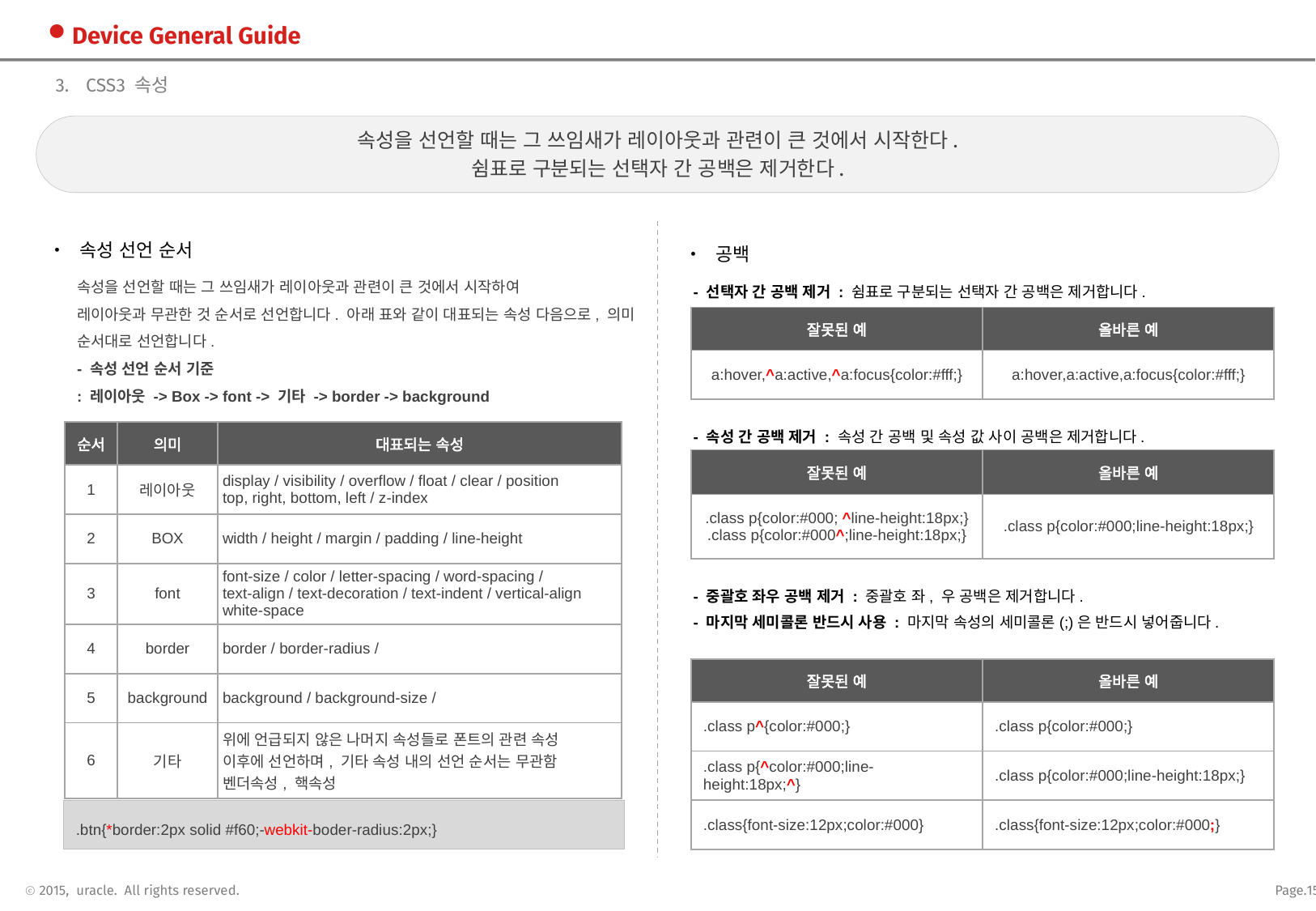

# Device General Guide
CSS3 속성
속성을 선언할 때는 그 쓰임새가 레이아웃과 관련이 큰 것에서 시작한다.
쉼표로 구분되는 선택자 간 공백은 제거한다.
•  속성 선언 순서
•  공백
속성을 선언할 때는 그 쓰임새가 레이아웃과 관련이 큰 것에서 시작하여
레이아웃과 무관한 것 순서로 선언합니다. 아래 표와 같이 대표되는 속성 다음으로, 의미 순서대로 선언합니다.
- 속성 선언 순서 기준
: 레이아웃 -> Box -> font -> 기타 -> border -> background
- 선택자 간 공백 제거 : 쉼표로 구분되는 선택자 간 공백은 제거합니다.
| 잘못된 예 | 올바른 예 |
| --- | --- |
| a:hover,^a:active,^a:focus{color:#fff;} | a:hover,a:active,a:focus{color:#fff;} |
- 속성 간 공백 제거 : 속성 간 공백 및 속성 값 사이 공백은 제거합니다.
| 순서 | 의미 | 대표되는 속성 |
| --- | --- | --- |
| 1 | 레이아웃 | display / visibility / overflow / float / clear / position top, right, bottom, left / z-index |
| 2 | BOX | width / height / margin / padding / line-height |
| 3 | font | font-size / color / letter-spacing / word-spacing / text-align / text-decoration / text-indent / vertical-align white-space |
| 4 | border | border / border-radius / |
| 5 | background | background / background-size / |
| 6 | 기타 | 위에 언급되지 않은 나머지 속성들로 폰트의 관련 속성 이후에 선언하며, 기타 속성 내의 선언 순서는 무관함 벤더속성, 핵속성 |
| 잘못된 예 | 올바른 예 |
| --- | --- |
| .class p{color:#000; ^line-height:18px;} .class p{color:#000^;line-height:18px;} | .class p{color:#000;line-height:18px;} |
- 중괄호 좌우 공백 제거 : 중괄호 좌, 우 공백은 제거합니다.
- 마지막 세미콜론 반드시 사용 : 마지막 속성의 세미콜론(;)은 반드시 넣어줍니다.
| 잘못된 예 | 올바른 예 |
| --- | --- |
| .class p^{color:#000;} | .class p{color:#000;} |
| .class p{^color:#000;line-height:18px;^} | .class p{color:#000;line-height:18px;} |
| .class{font-size:12px;color:#000} | .class{font-size:12px;color:#000;} |
.btn{*border:2px solid #f60;-webkit-boder-radius:2px;}